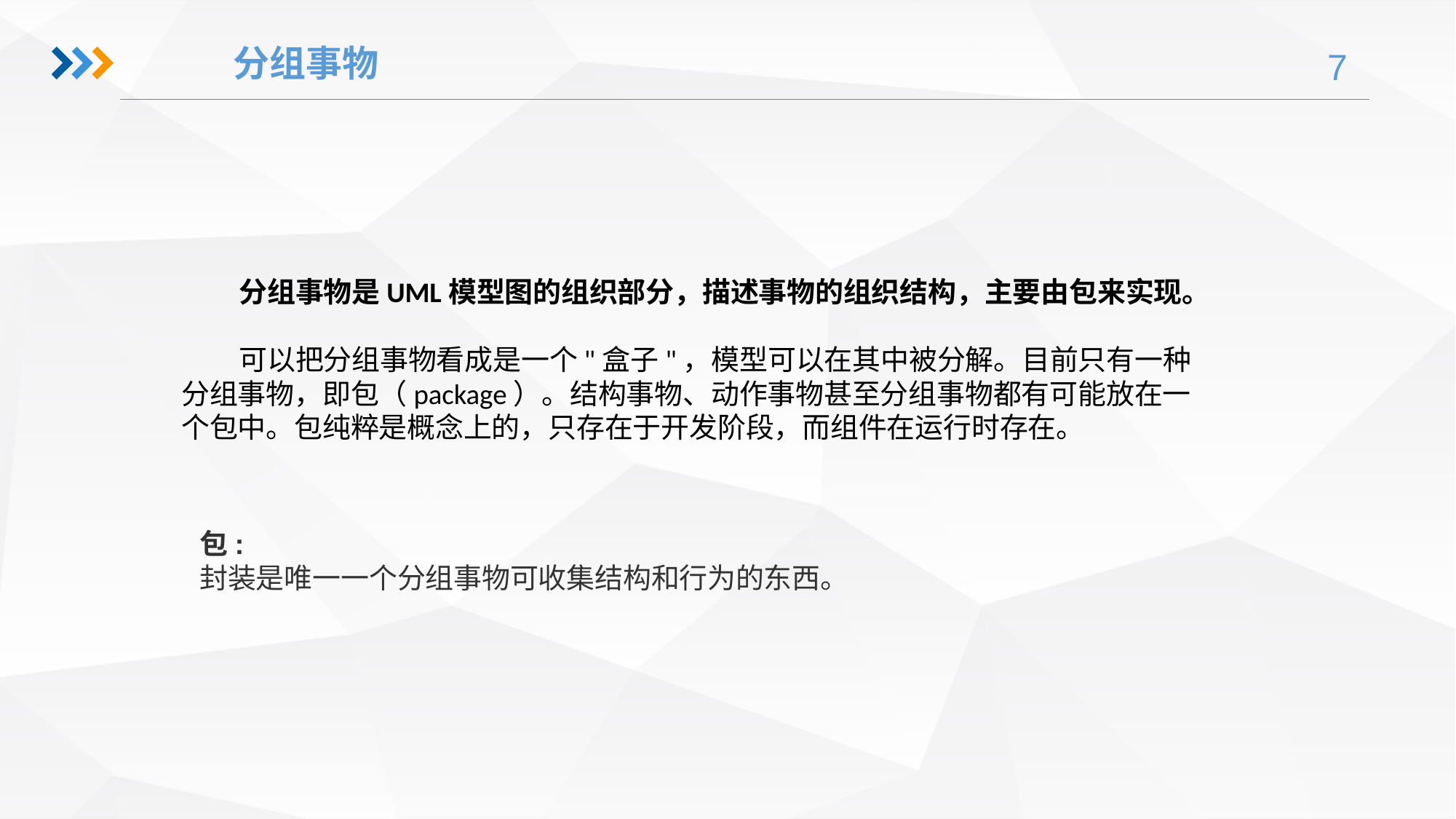

分组事物
        分组事物是UML模型图的组织部分，描述事物的组织结构，主要由包来实现。

        可以把分组事物看成是一个"盒子"，模型可以在其中被分解。目前只有一种分组事物，即包（package）。结构事物、动作事物甚至分组事物都有可能放在一个包中。包纯粹是概念上的，只存在于开发阶段，而组件在运行时存在。
包:
封装是唯一一个分组事物可收集结构和行为的东西。